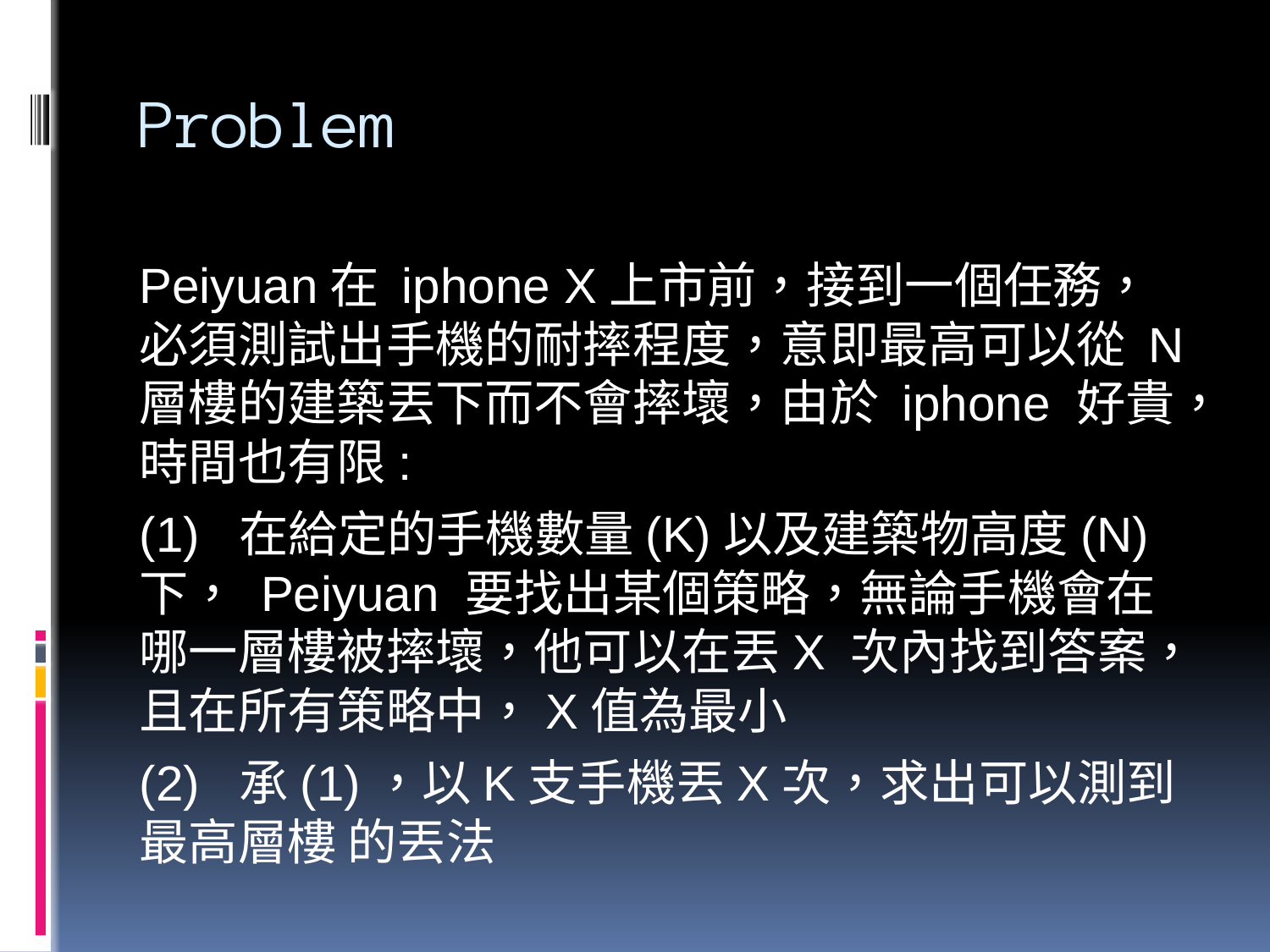

# Problem
Peiyuan在 iphone X上市前，接到一個任務，必須測試出手機的耐摔程度，意即最高可以從 N 層樓的建築丟下而不會摔壞，由於 iphone 好貴，時間也有限:
(1)  在給定的手機數量(K)以及建築物高度(N)下， Peiyuan 要找出某個策略，無論手機會在哪一層樓被摔壞，他可以在丟X 次內找到答案，且在所有策略中，X值為最小
(2)  承(1)，以K支手機丟X次，求出可以測到最高層樓 的丟法